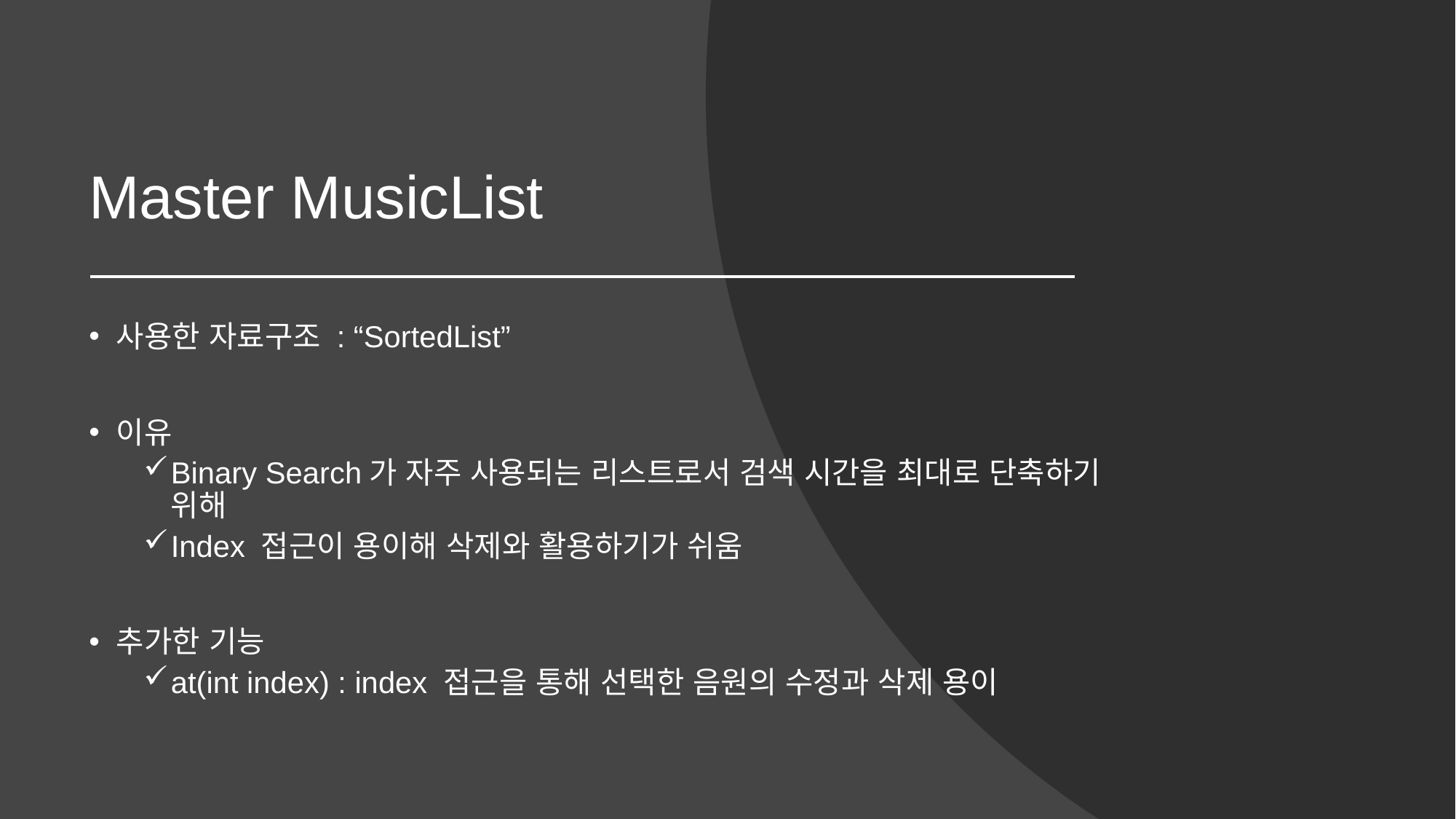

# Master MusicList
사용한 자료구조 : “SortedList”

이유
Binary Search가 자주 사용되는 리스트로서 검색 시간을 최대로 단축하기 위해
Index 접근이 용이해 삭제와 활용하기가 쉬움

추가한 기능
at(int index) : index 접근을 통해 선택한 음원의 수정과 삭제 용이